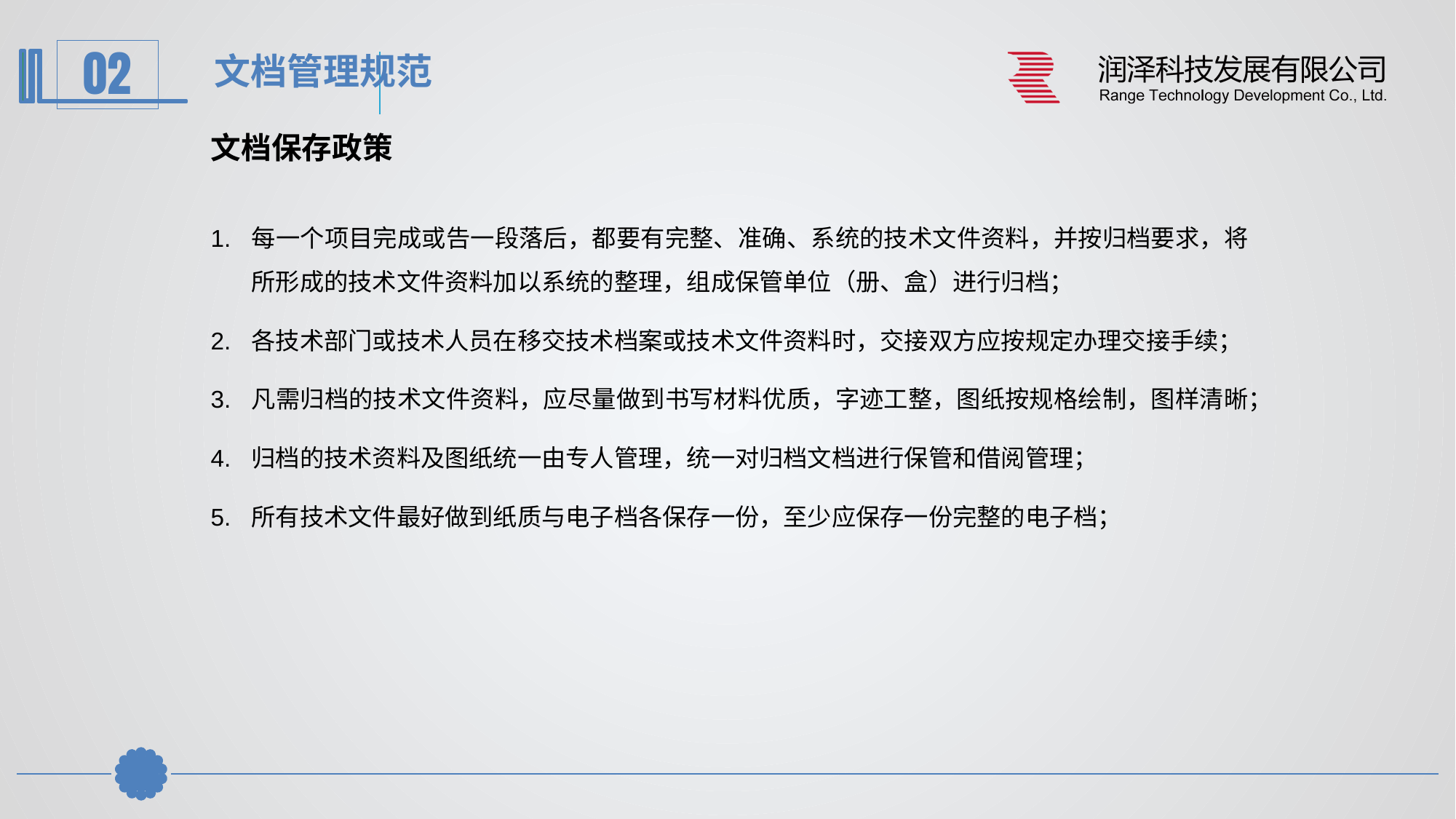

文档管理规范
文档保存政策
每一个项目完成或告一段落后，都要有完整、准确、系统的技术文件资料，并按归档要求，将所形成的技术文件资料加以系统的整理，组成保管单位（册、盒）进行归档；
各技术部门或技术人员在移交技术档案或技术文件资料时，交接双方应按规定办理交接手续；
凡需归档的技术文件资料，应尽量做到书写材料优质，字迹工整，图纸按规格绘制，图样清晰；
归档的技术资料及图纸统一由专人管理，统一对归档文档进行保管和借阅管理；
所有技术文件最好做到纸质与电子档各保存一份，至少应保存一份完整的电子档；
7